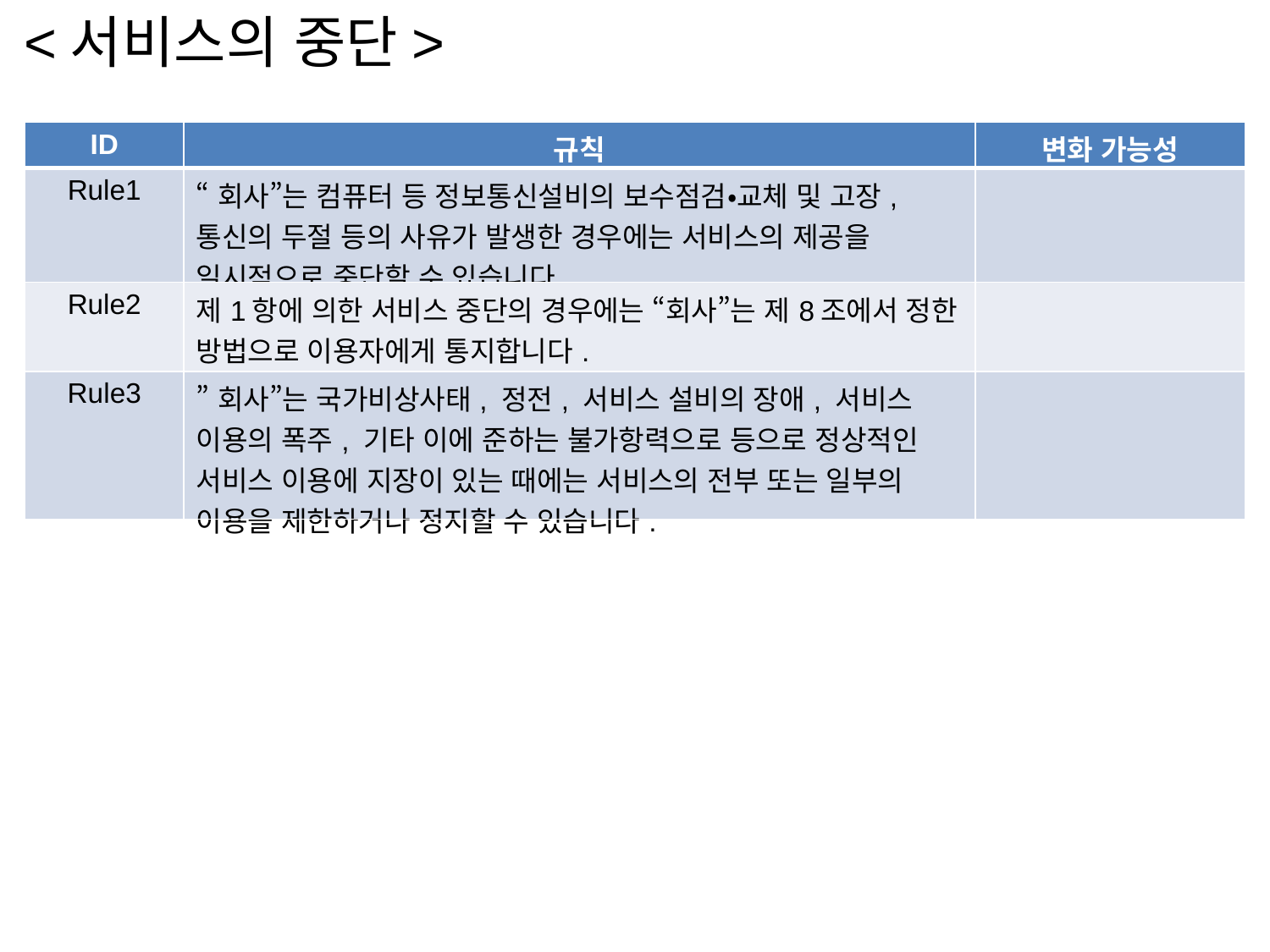

<서비스의 중단>
| ID | 규칙 | 변화 가능성 |
| --- | --- | --- |
| Rule1 | “회사”는 컴퓨터 등 정보통신설비의 보수점검•교체 및 고장, 통신의 두절 등의 사유가 발생한 경우에는 서비스의 제공을 일시적으로 중단할 수 있습니다. |  |
| Rule2 | 제1항에 의한 서비스 중단의 경우에는 “회사”는 제8조에서 정한 방법으로 이용자에게 통지합니다. |  |
| Rule3 | ”회사”는 국가비상사태, 정전, 서비스 설비의 장애, 서비스 이용의 폭주, 기타 이에 준하는 불가항력으로 등으로 정상적인 서비스 이용에 지장이 있는 때에는 서비스의 전부 또는 일부의 이용을 제한하거나 정지할 수 있습니다. |  |